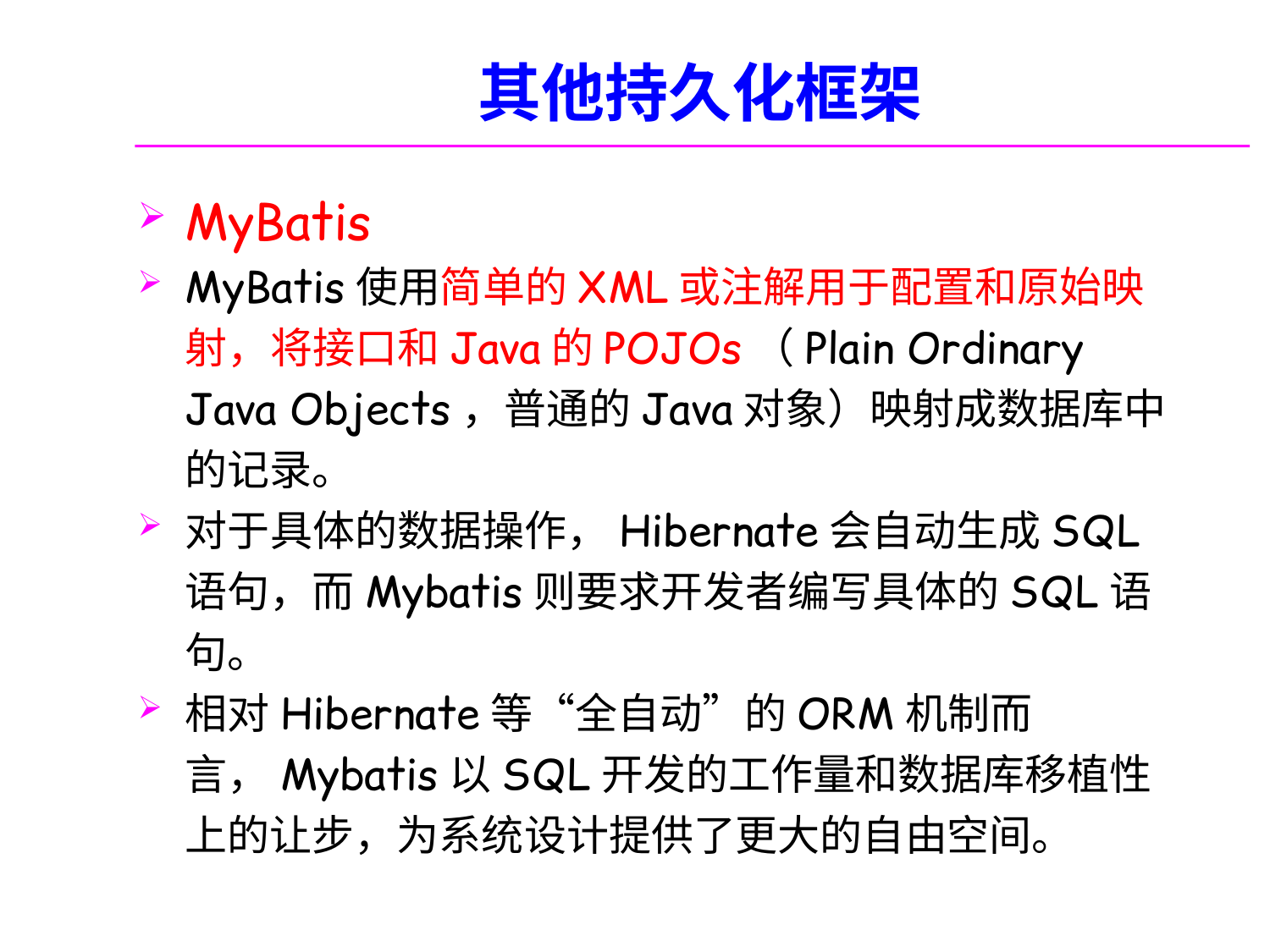

# 其他持久化框架
MyBatis
MyBatis使用简单的XML或注解用于配置和原始映射，将接口和Java的POJOs（Plain Ordinary Java Objects，普通的Java对象）映射成数据库中的记录。
对于具体的数据操作，Hibernate会自动生成SQL语句，而Mybatis则要求开发者编写具体的SQL语句。
相对Hibernate等“全自动”的ORM机制而言，Mybatis以SQL开发的工作量和数据库移植性上的让步，为系统设计提供了更大的自由空间。
88